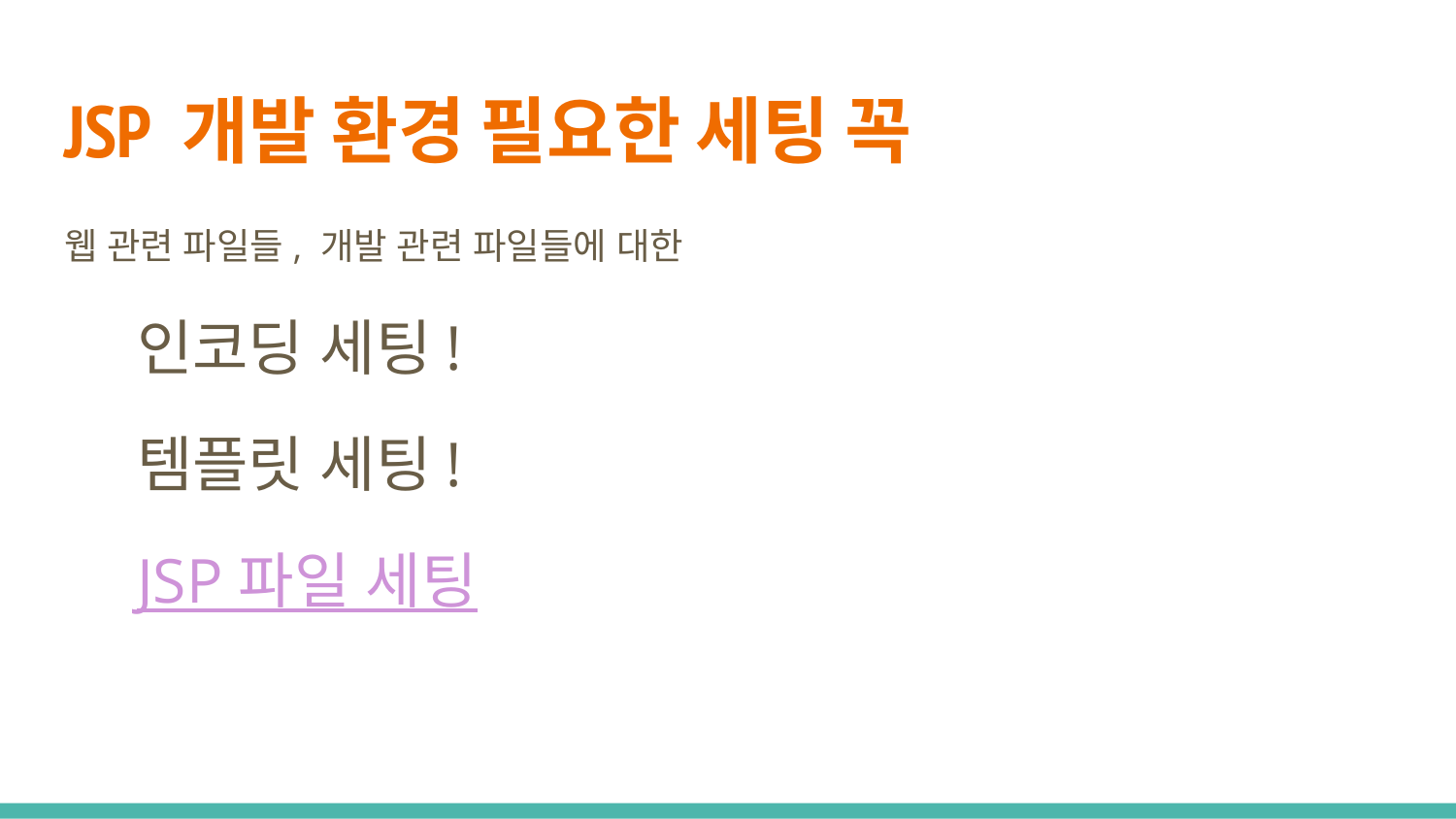

# JSP 개발 환경 필요한 세팅 꼭
웹 관련 파일들, 개발 관련 파일들에 대한
인코딩 세팅!
템플릿 세팅!
JSP 파일 세팅